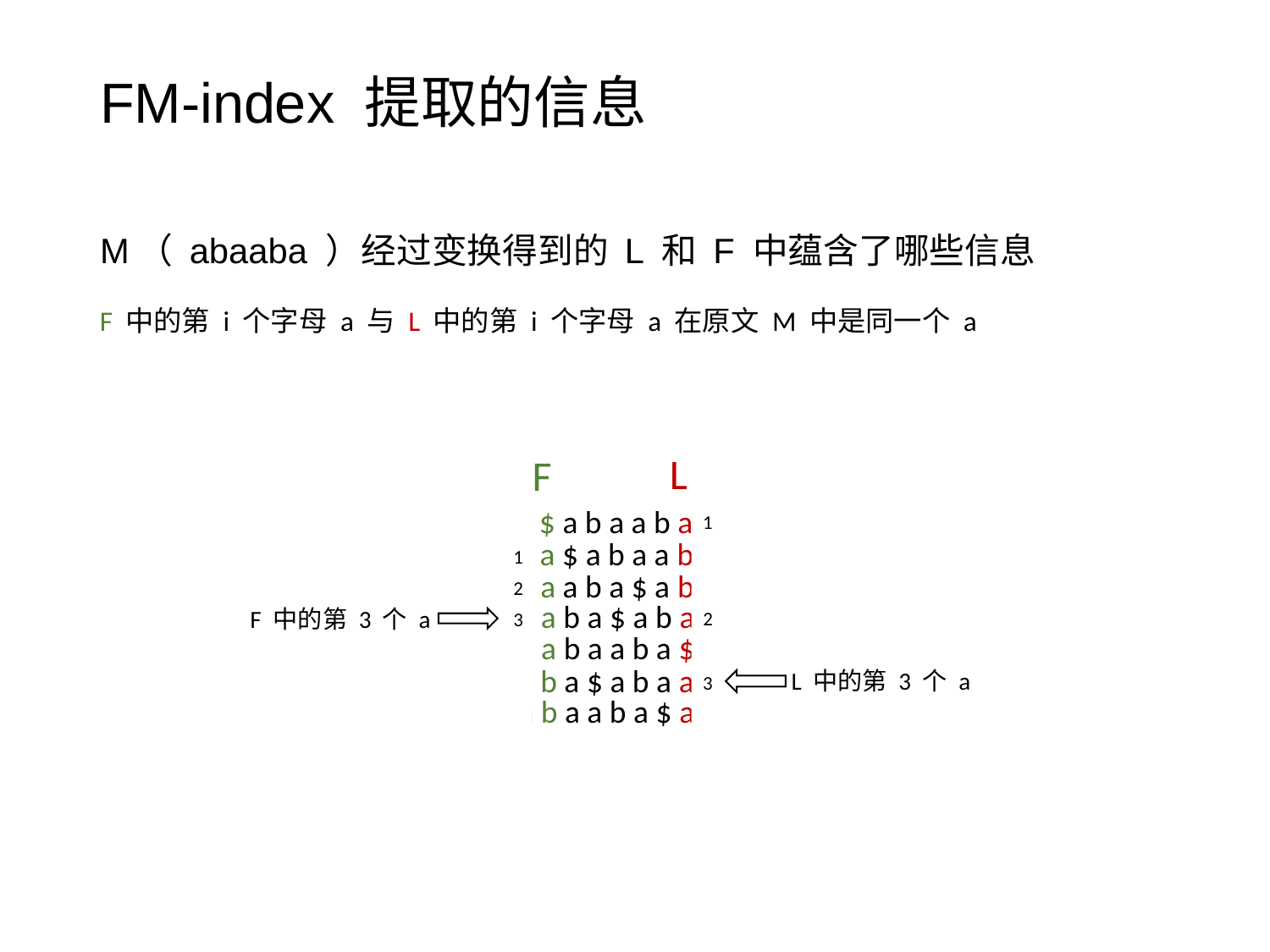

# FM-index 提取的信息
M（ abaaba ）经过变换得到的 L 和 F 中蕴含了哪些信息
F 中的第 i 个字母 a 与 L 中的第 i 个字母 a 在原文 M 中是同一个 a
L
F

a b a a b a $ a b a a b a
1
a b a a b a $ a b a a b a
1
a b a a b a $ a b a a b a
2
a b a a b a $ a b a a b a
F 中的第 3 个 a
3

2
a b a a b a $ a b a a b a
a b a a b a $ a b a a b a
L 中的第 3 个 a
3

a b a a b a $ a b a a b a